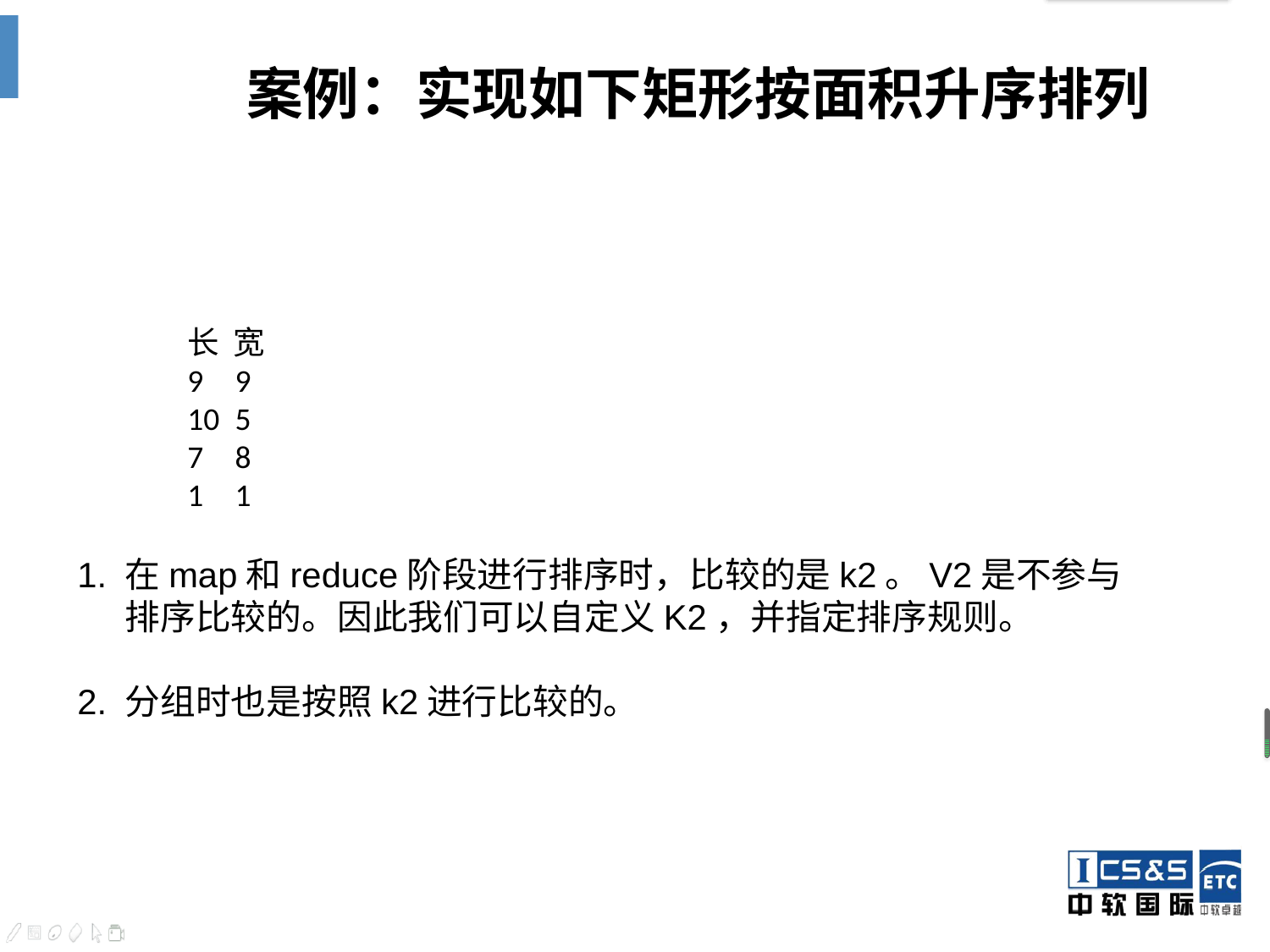

# 案例：实现如下矩形按面积升序排列
长  宽
9
5
8
1	1
在map和reduce阶段进行排序时，比较的是k2。V2是不参与排序比较的。因此我们可以自定义K2，并指定排序规则。

分组时也是按照k2进行比较的。